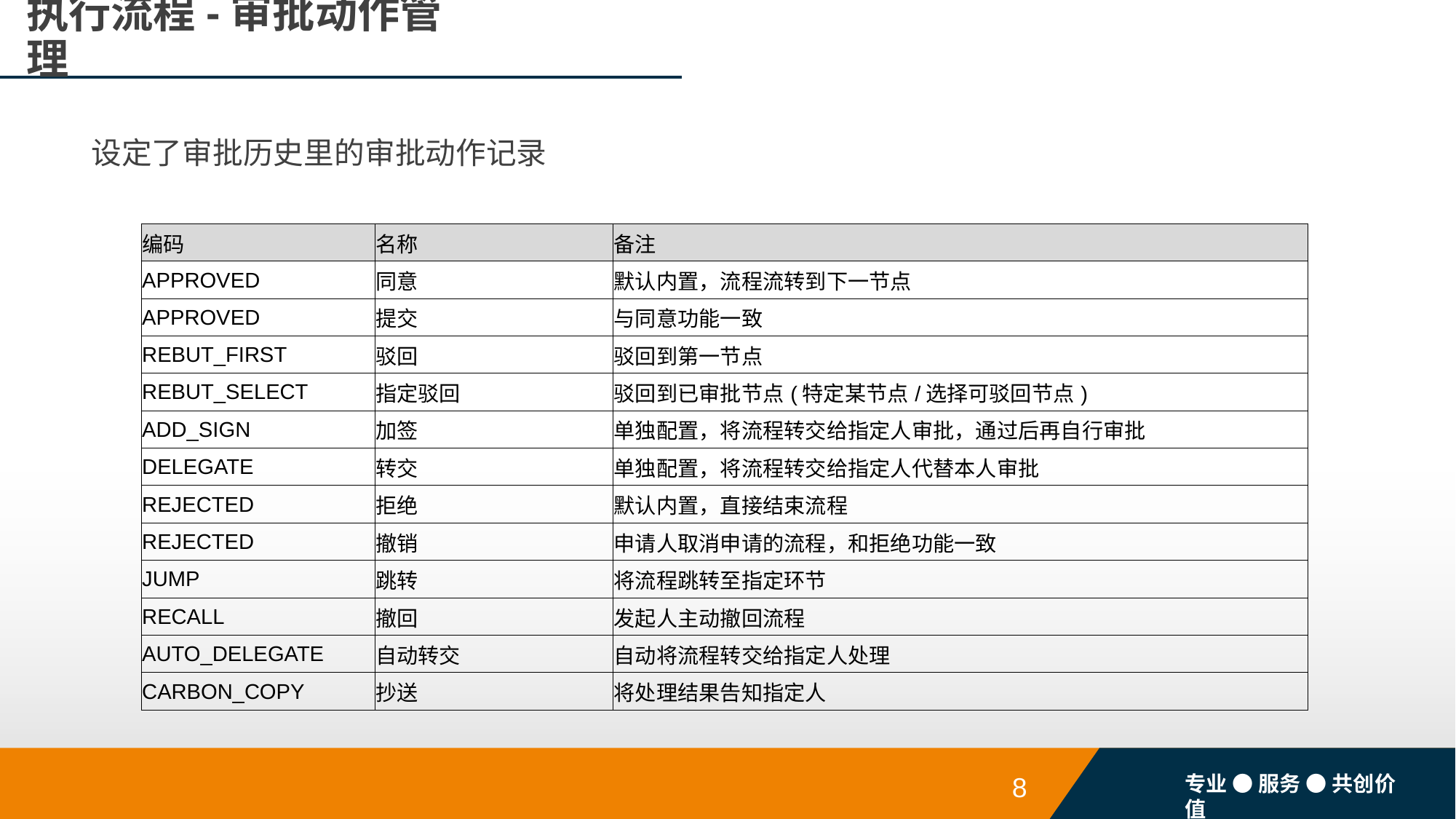

# 执行流程-审批动作管理
设定了审批历史里的审批动作记录
| 编码 | 名称 | 备注 |
| --- | --- | --- |
| APPROVED | 同意 | 默认内置，流程流转到下一节点 |
| APPROVED | 提交 | 与同意功能一致 |
| REBUT\_FIRST | 驳回 | 驳回到第一节点 |
| REBUT\_SELECT | 指定驳回 | 驳回到已审批节点(特定某节点/选择可驳回节点) |
| ADD\_SIGN | 加签 | 单独配置，将流程转交给指定人审批，通过后再自行审批 |
| DELEGATE | 转交 | 单独配置，将流程转交给指定人代替本人审批 |
| REJECTED | 拒绝 | 默认内置，直接结束流程 |
| REJECTED | 撤销 | 申请人取消申请的流程，和拒绝功能一致 |
| JUMP | 跳转 | 将流程跳转至指定环节 |
| RECALL | 撤回 | 发起人主动撤回流程 |
| AUTO\_DELEGATE | 自动转交 | 自动将流程转交给指定人处理 |
| CARBON\_COPY | 抄送 | 将处理结果告知指定人 |